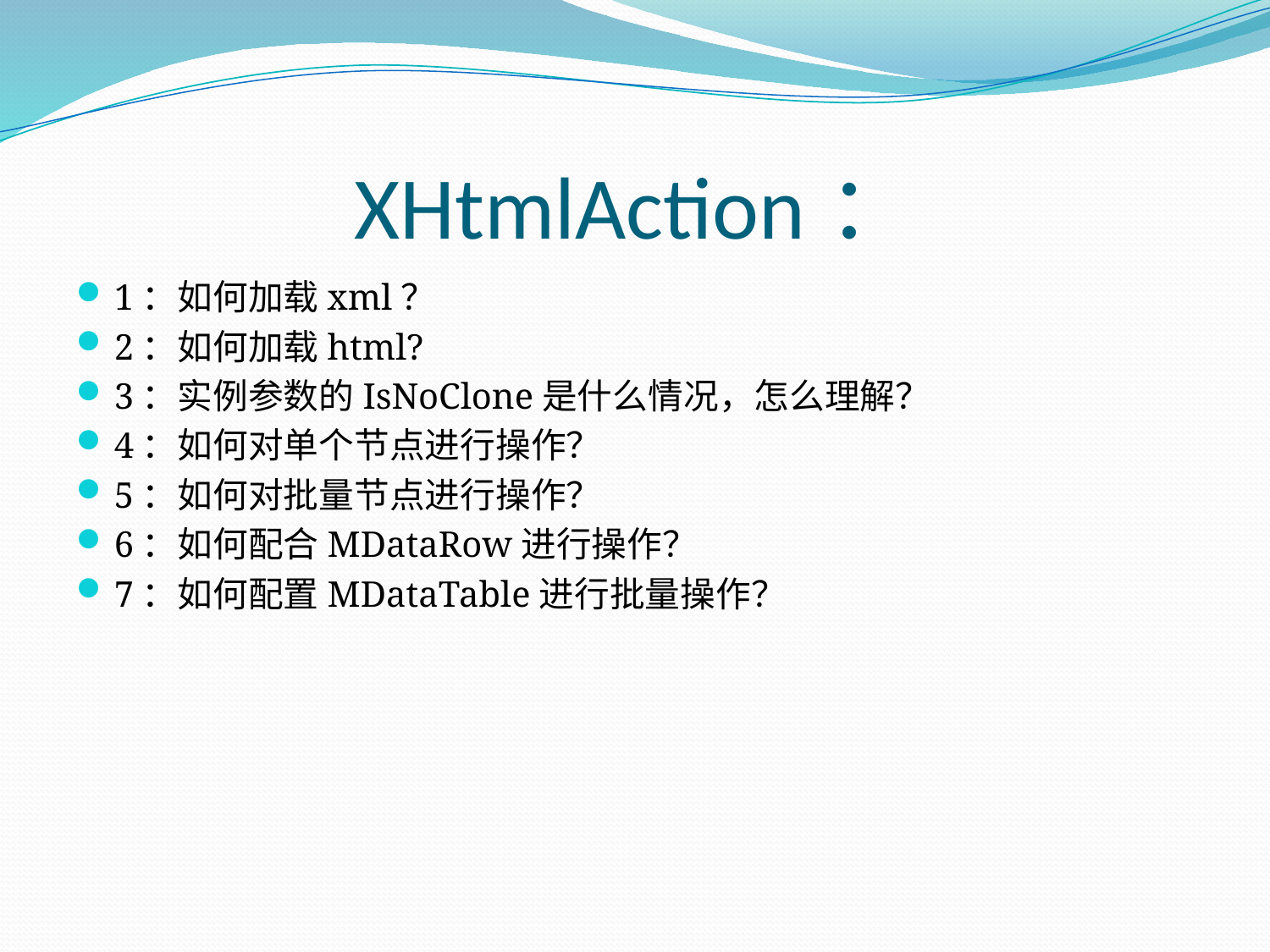

# XHtmlAction：
1：如何加载xml？
2：如何加载html?
3：实例参数的IsNoClone是什么情况，怎么理解？
4：如何对单个节点进行操作？
5：如何对批量节点进行操作？
6：如何配合MDataRow进行操作？
7：如何配置MDataTable进行批量操作？